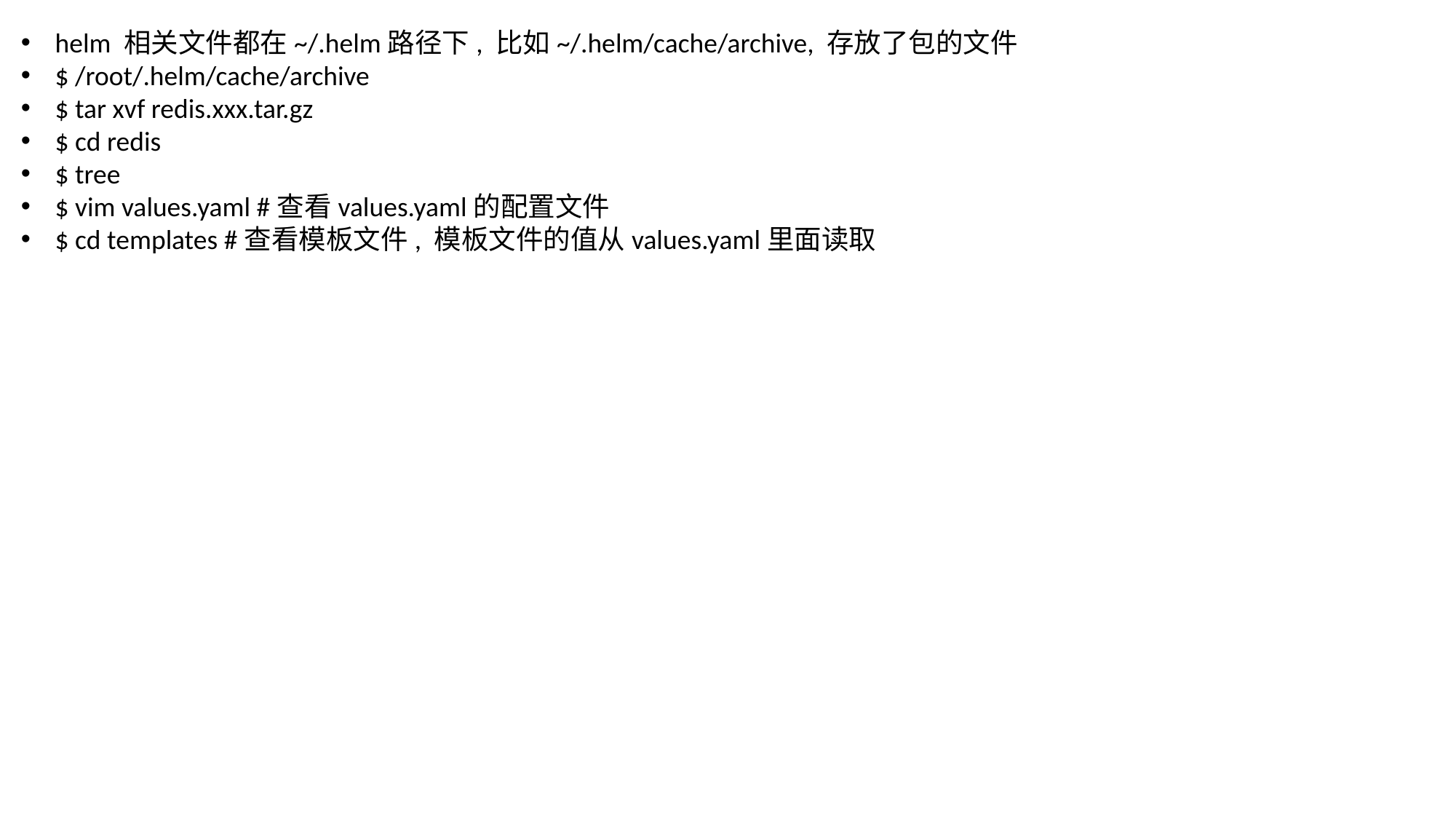

helm 相关文件都在~/.helm路径下, 比如~/.helm/cache/archive, 存放了包的文件
$ /root/.helm/cache/archive
$ tar xvf redis.xxx.tar.gz
$ cd redis
$ tree
$ vim values.yaml #查看values.yaml的配置文件
$ cd templates #查看模板文件, 模板文件的值从values.yaml里面读取